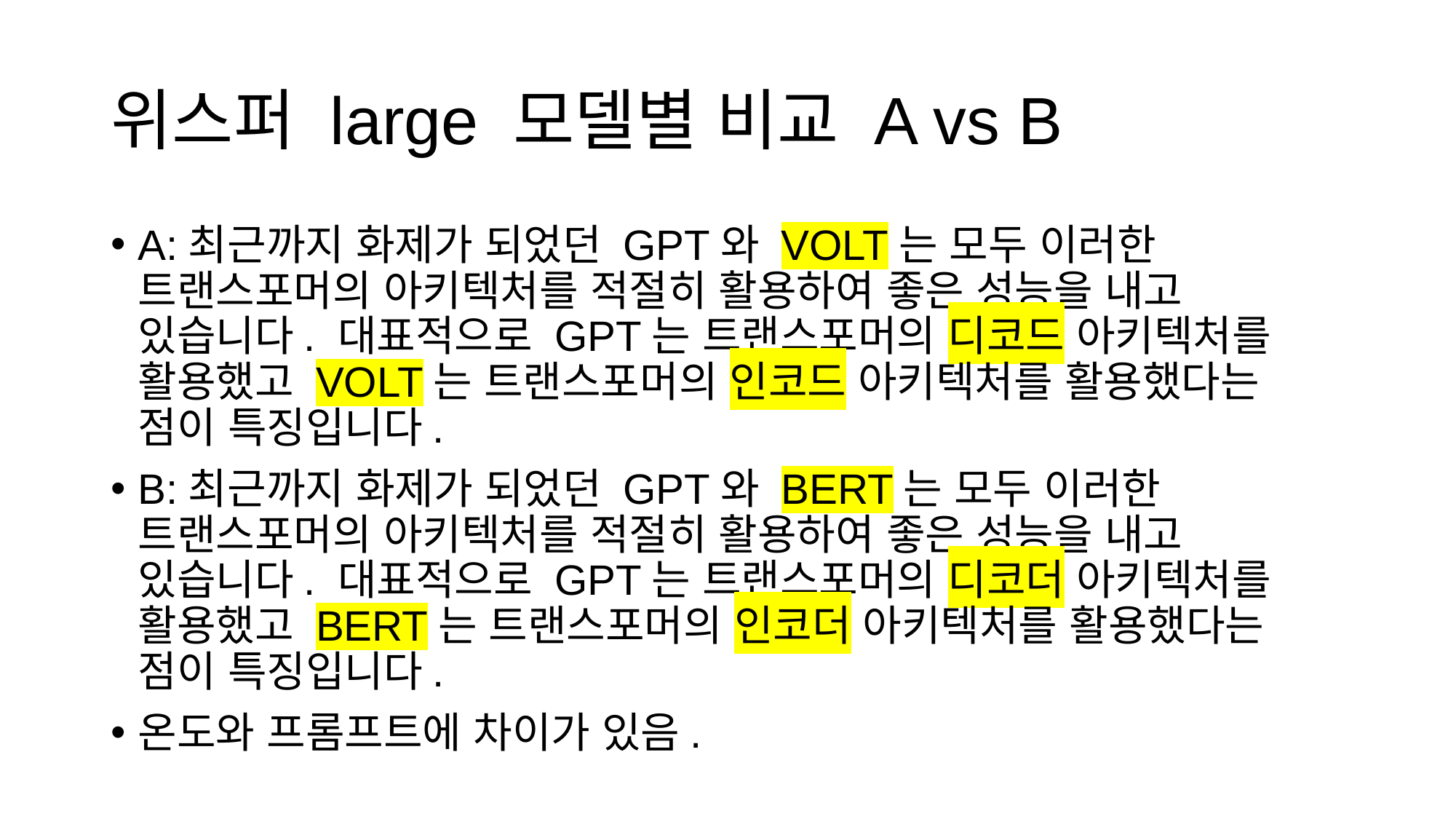

# 위스퍼 large 모델별 비교 A vs B
A:최근까지 화제가 되었던 GPT와 VOLT는 모두 이러한 트랜스포머의 아키텍처를 적절히 활용하여 좋은 성능을 내고 있습니다. 대표적으로 GPT는 트랜스포머의 디코드 아키텍처를 활용했고 VOLT는 트랜스포머의 인코드 아키텍처를 활용했다는 점이 특징입니다.
B:최근까지 화제가 되었던 GPT와 BERT는 모두 이러한 트랜스포머의 아키텍처를 적절히 활용하여 좋은 성능을 내고 있습니다. 대표적으로 GPT는 트랜스포머의 디코더 아키텍처를 활용했고 BERT는 트랜스포머의 인코더 아키텍처를 활용했다는 점이 특징입니다.
온도와 프롬프트에 차이가 있음.